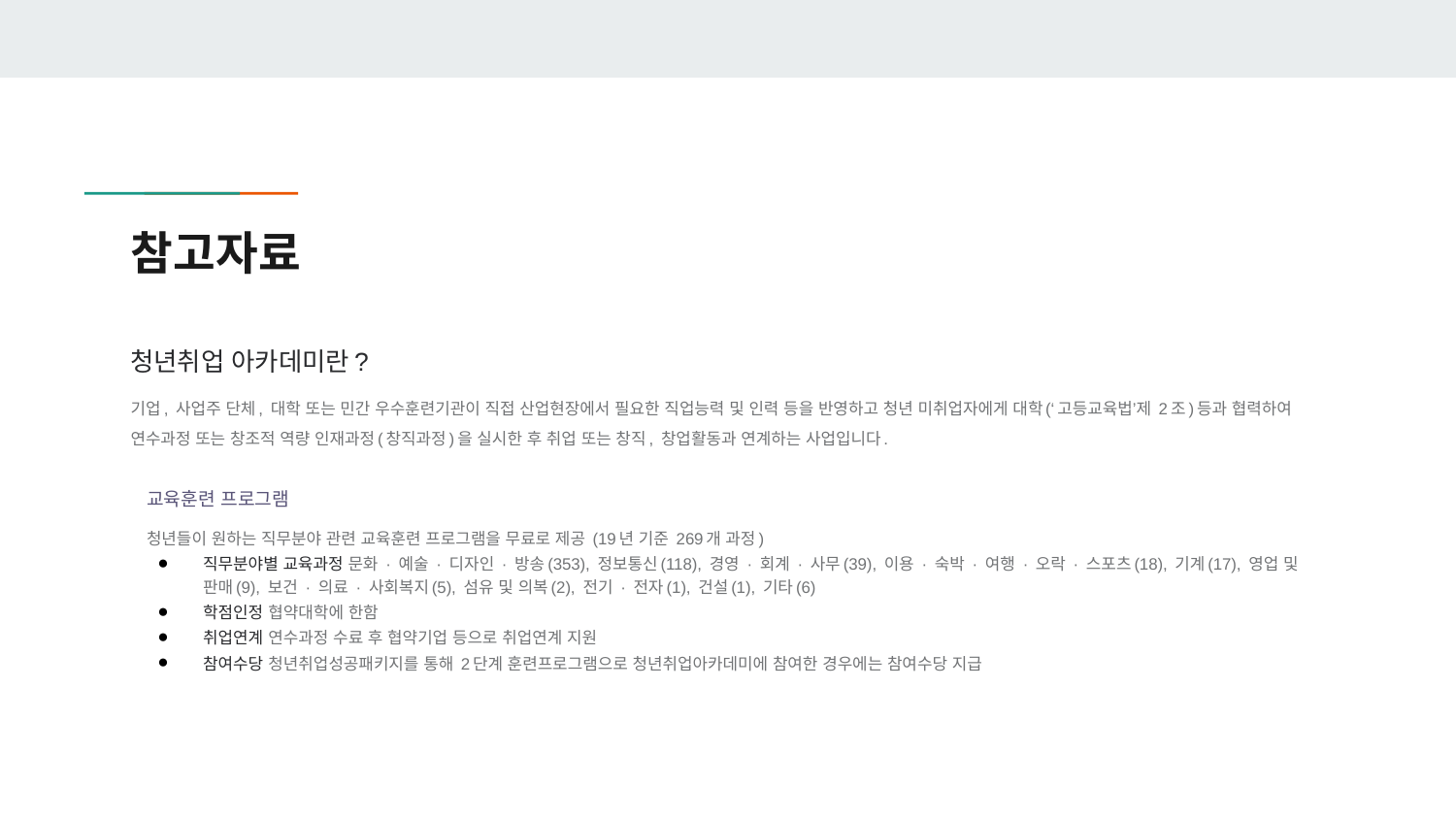

# 참고자료
청년취업 아카데미란?
기업, 사업주 단체, 대학 또는 민간 우수훈련기관이 직접 산업현장에서 필요한 직업능력 및 인력 등을 반영하고 청년 미취업자에게 대학(‘고등교육법’제 2조)등과 협력하여 연수과정 또는 창조적 역량 인재과정(창직과정)을 실시한 후 취업 또는 창직, 창업활동과 연계하는 사업입니다.
교육훈련 프로그램
청년들이 원하는 직무분야 관련 교육훈련 프로그램을 무료로 제공 (19년 기준 269개 과정)
직무분야별 교육과정 문화 · 예술 · 디자인 · 방송(353), 정보통신(118), 경영 · 회계 · 사무(39), 이용 · 숙박 · 여행 · 오락 · 스포츠(18), 기계(17), 영업 및 판매(9), 보건 · 의료 · 사회복지(5), 섬유 및 의복(2), 전기 · 전자(1), 건설(1), 기타(6)
학점인정 협약대학에 한함
취업연계 연수과정 수료 후 협약기업 등으로 취업연계 지원
참여수당 청년취업성공패키지를 통해 2단계 훈련프로그램으로 청년취업아카데미에 참여한 경우에는 참여수당 지급